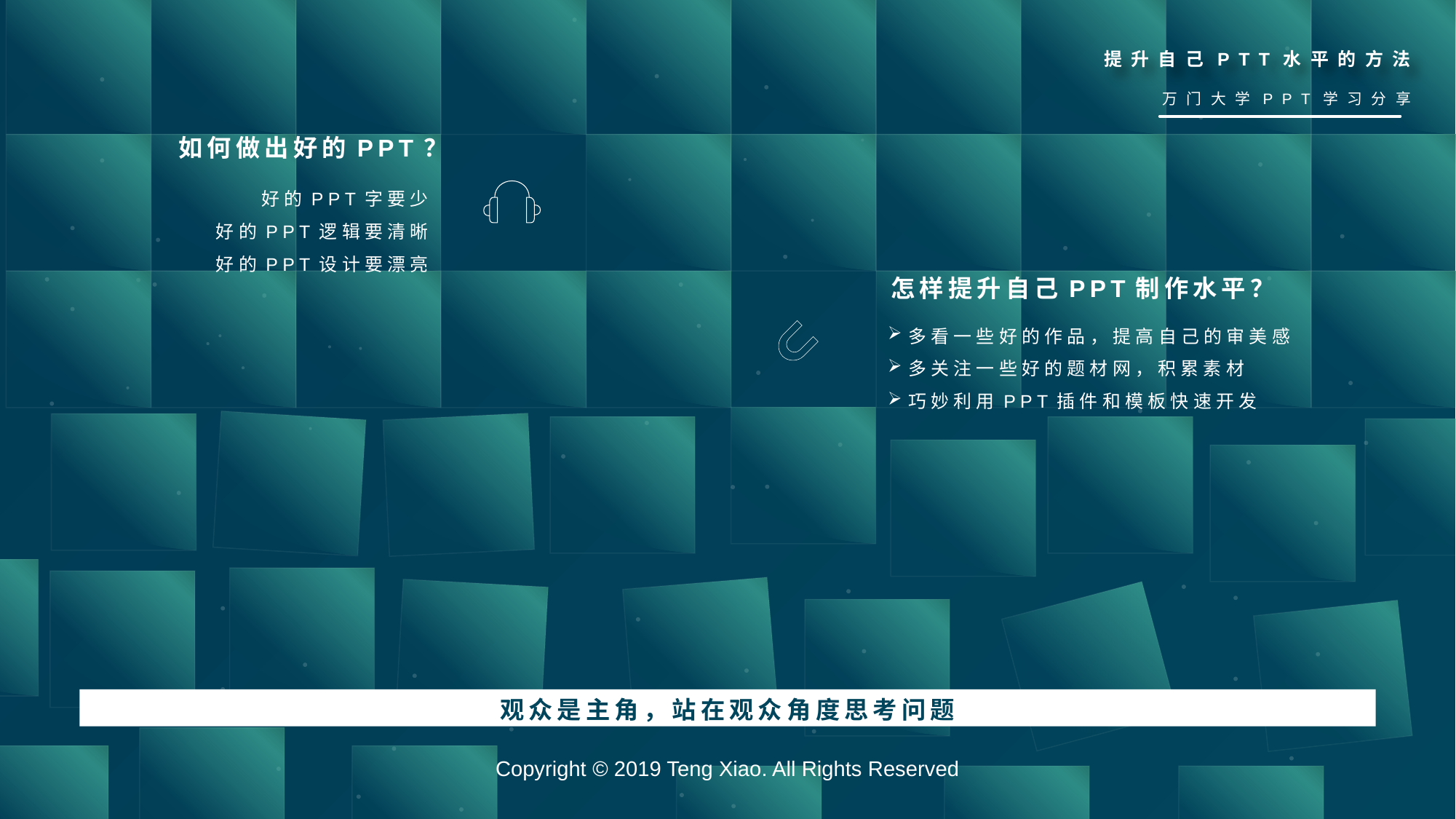

提升自己PTT水平的方法
万门大学PPT学习分享
如何做出好的PPT？
好的PPT字要少
好的PPT逻辑要清晰
好的PPT设计要漂亮

怎样提升自己PPT制作水平？
多看一些好的作品，提高自己的审美感
多关注一些好的题材网，积累素材
巧妙利用PPT插件和模板快速开发

观众是主角，站在观众角度思考问题

Copyright © 2019 Teng Xiao. All Rights Reserved